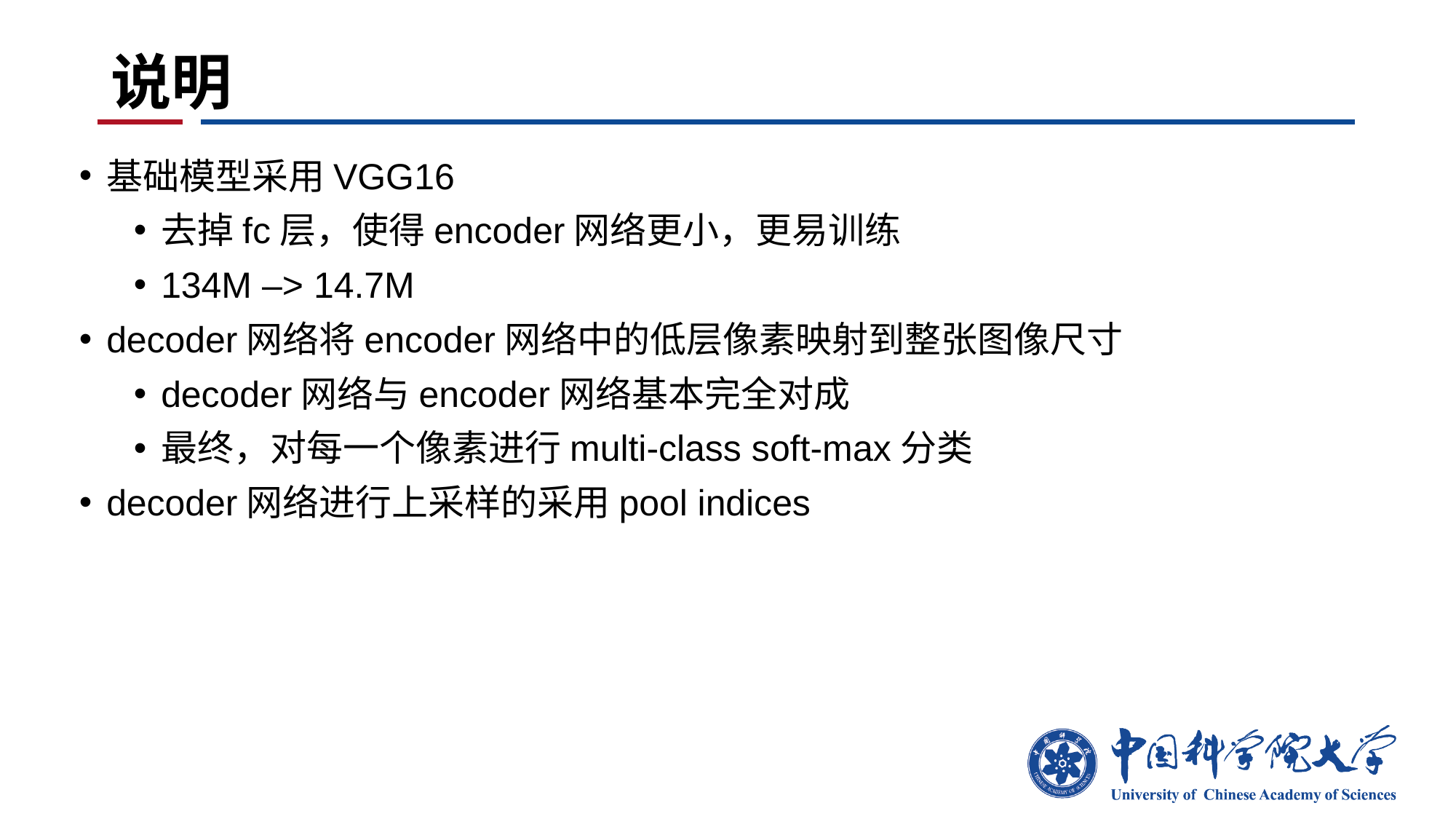

# 说明
基础模型采用VGG16
去掉fc层，使得encoder网络更小，更易训练
134M –> 14.7M
decoder网络将encoder网络中的低层像素映射到整张图像尺寸
decoder网络与encoder网络基本完全对成
最终，对每一个像素进行multi-class soft-max分类
decoder网络进行上采样的采用pool indices